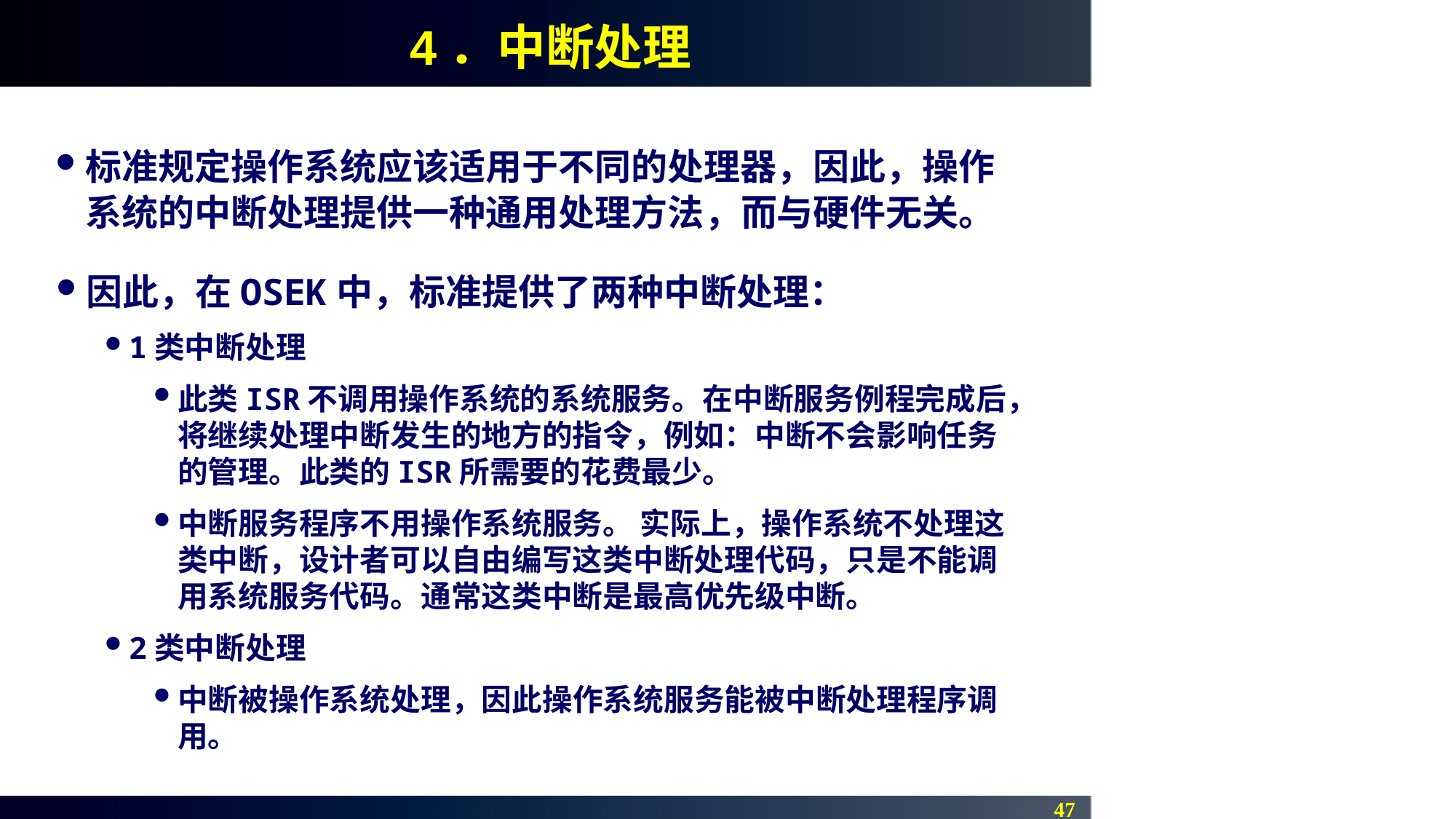

4．中断处理
标准规定操作系统应该适用于不同的处理器，因此，操作系统的中断处理提供一种通用处理方法，而与硬件无关。
因此，在OSEK中，标准提供了两种中断处理：
1类中断处理
此类ISR不调用操作系统的系统服务。在中断服务例程完成后，将继续处理中断发生的地方的指令，例如：中断不会影响任务的管理。此类的ISR所需要的花费最少。
中断服务程序不用操作系统服务。 实际上，操作系统不处理这类中断，设计者可以自由编写这类中断处理代码，只是不能调用系统服务代码。通常这类中断是最高优先级中断。
2类中断处理
中断被操作系统处理，因此操作系统服务能被中断处理程序调用。